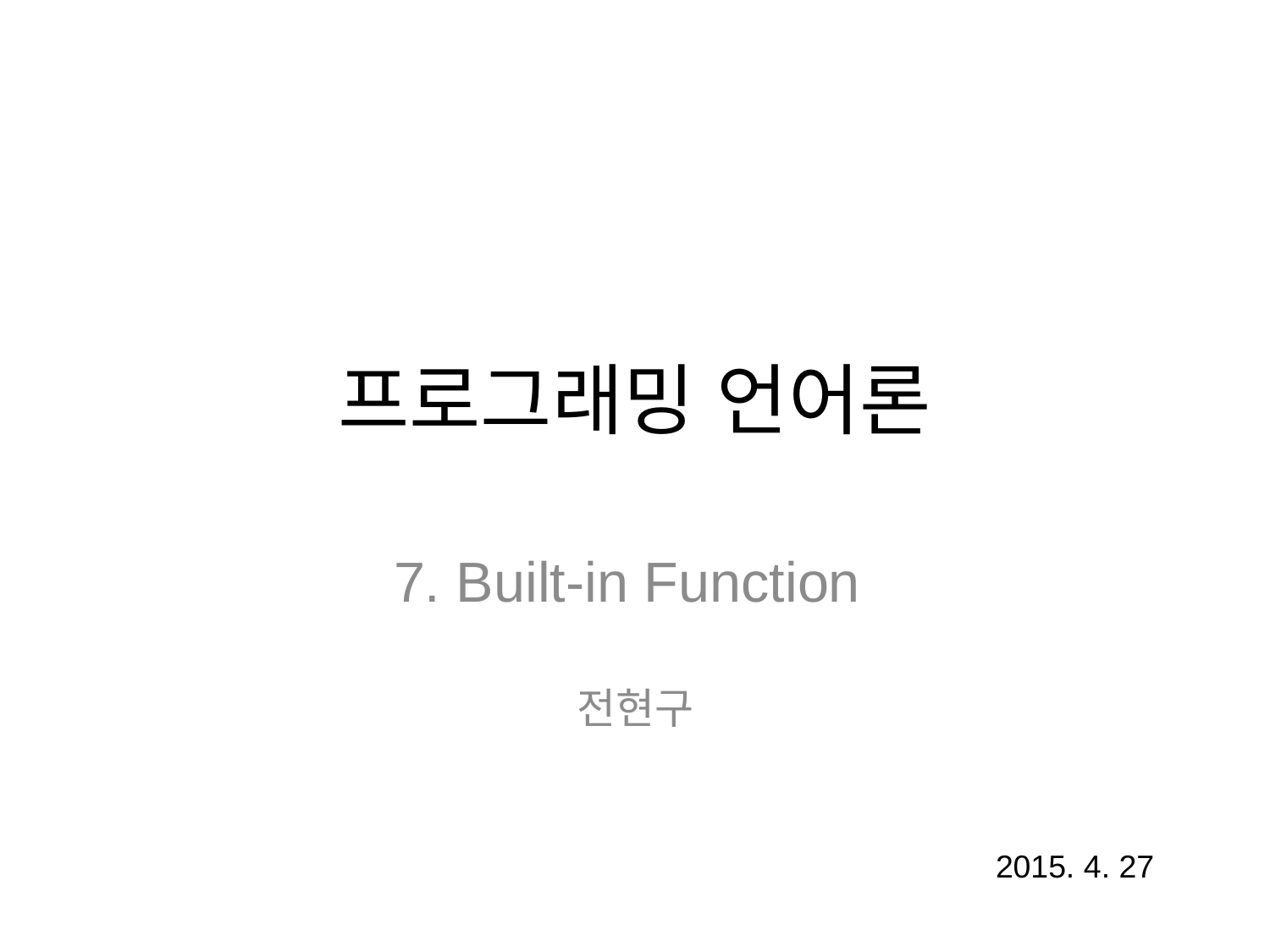

# 프로그래밍 언어론
7. Built-in Function

전현구
2015. 4. 27